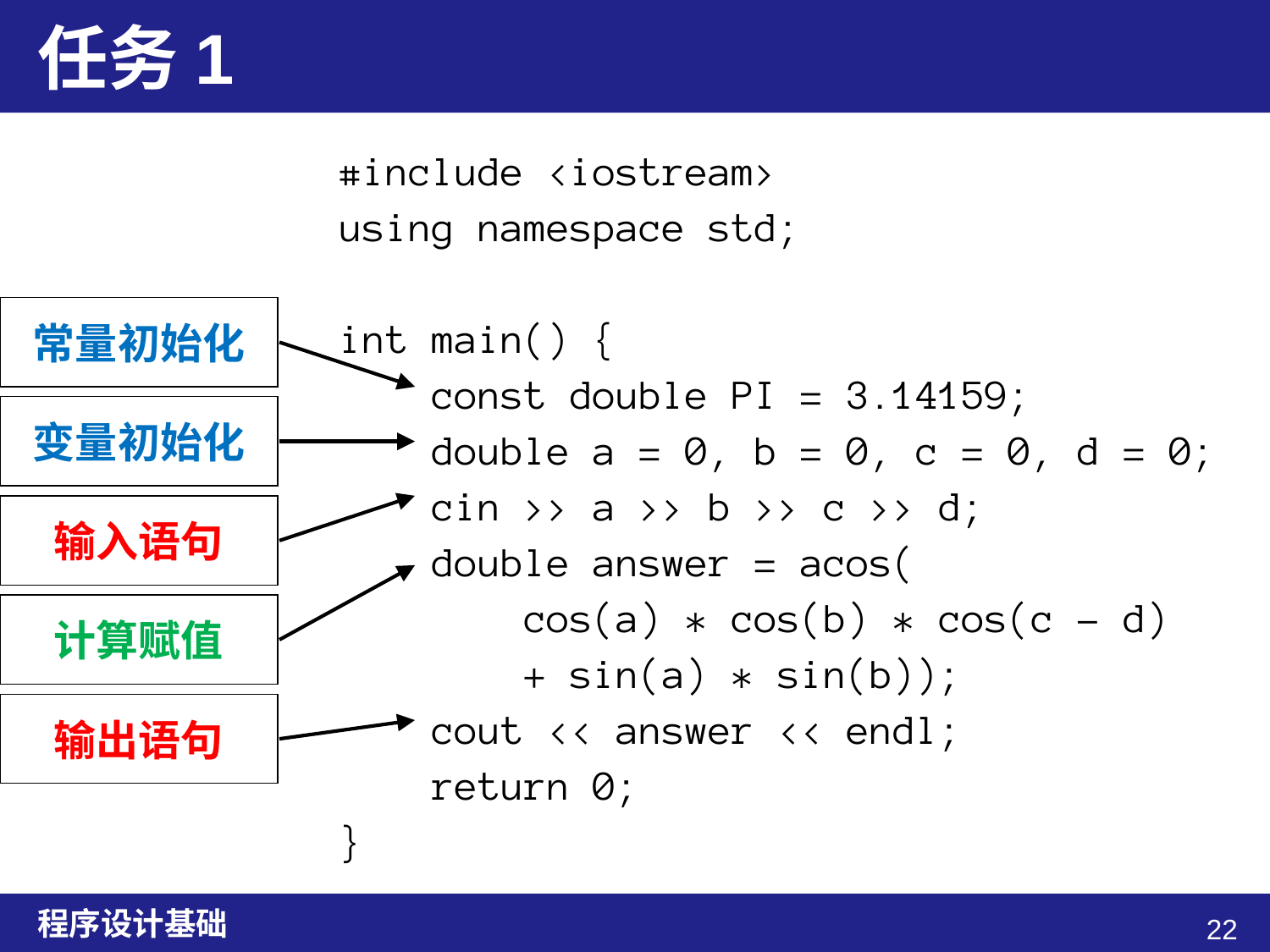

# 任务1
#include <iostream>
using namespace std;

int main() {
    const double PI = 3.14159;
    double a = 0, b = 0, c = 0, d = 0;
    cin >> a >> b >> c >> d;
    double answer = acos(
        cos(a) * cos(b) * cos(c - d)
        + sin(a) * sin(b));
    cout << answer << endl;
    return 0;
}
常量初始化
变量初始化
输入语句
计算赋值
输出语句